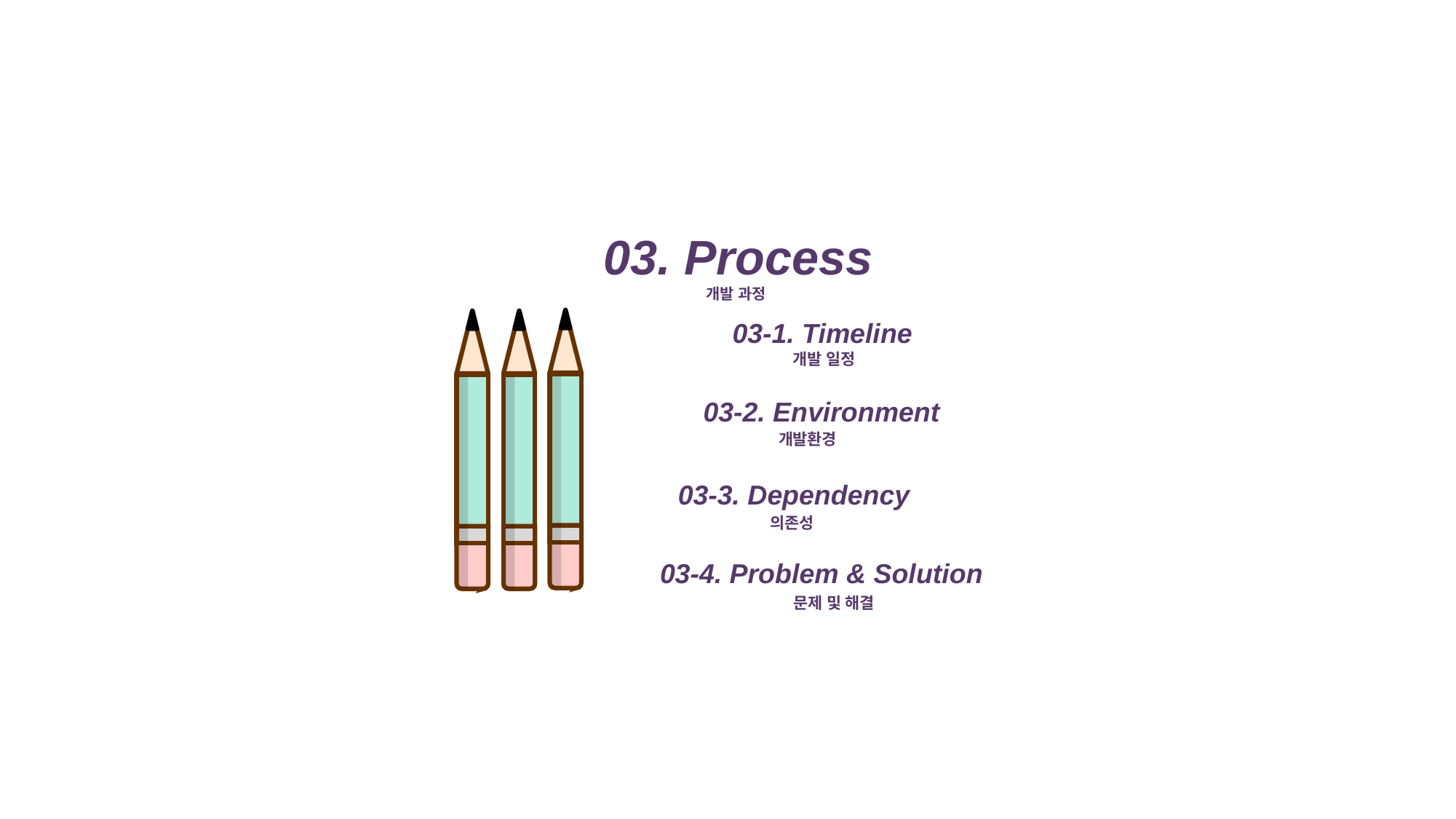

03. Process
개발 과정
03-1. Timeline
개발 일정
03-2. Environment
개발환경

03-3. Dependency
의존성
03-4. Problem & Solution
문제 및 해결